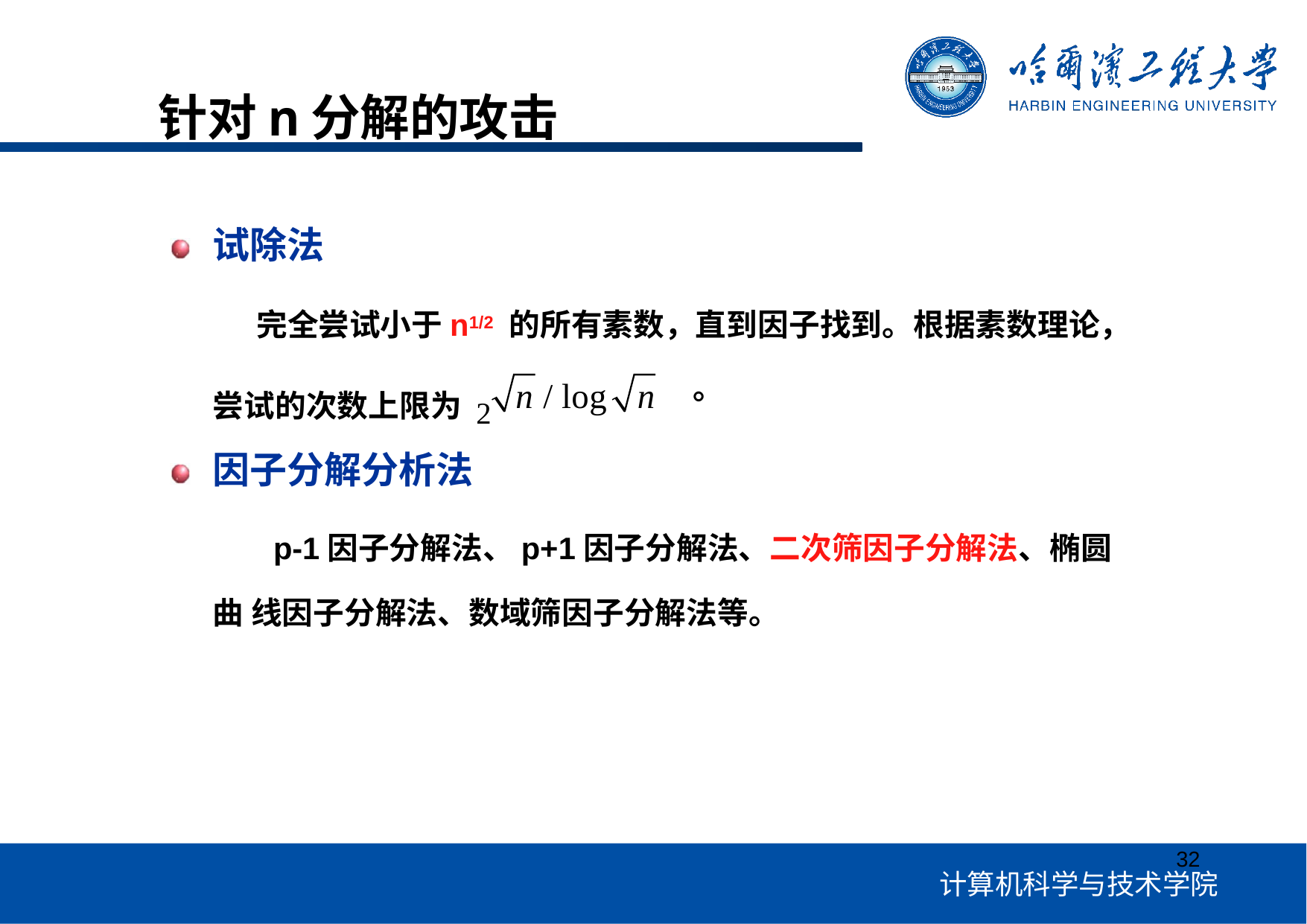

针对n分解的攻击
试除法

完全尝试小于n1/2 的所有素数，直到因子找到。根据素数理论，

尝试的次数上限为 2
。
n / log	n

因子分解分析法
p-1因子分解法、p+1因子分解法、二次筛因子分解法、椭圆曲 线因子分解法、数域筛因子分解法等。

32